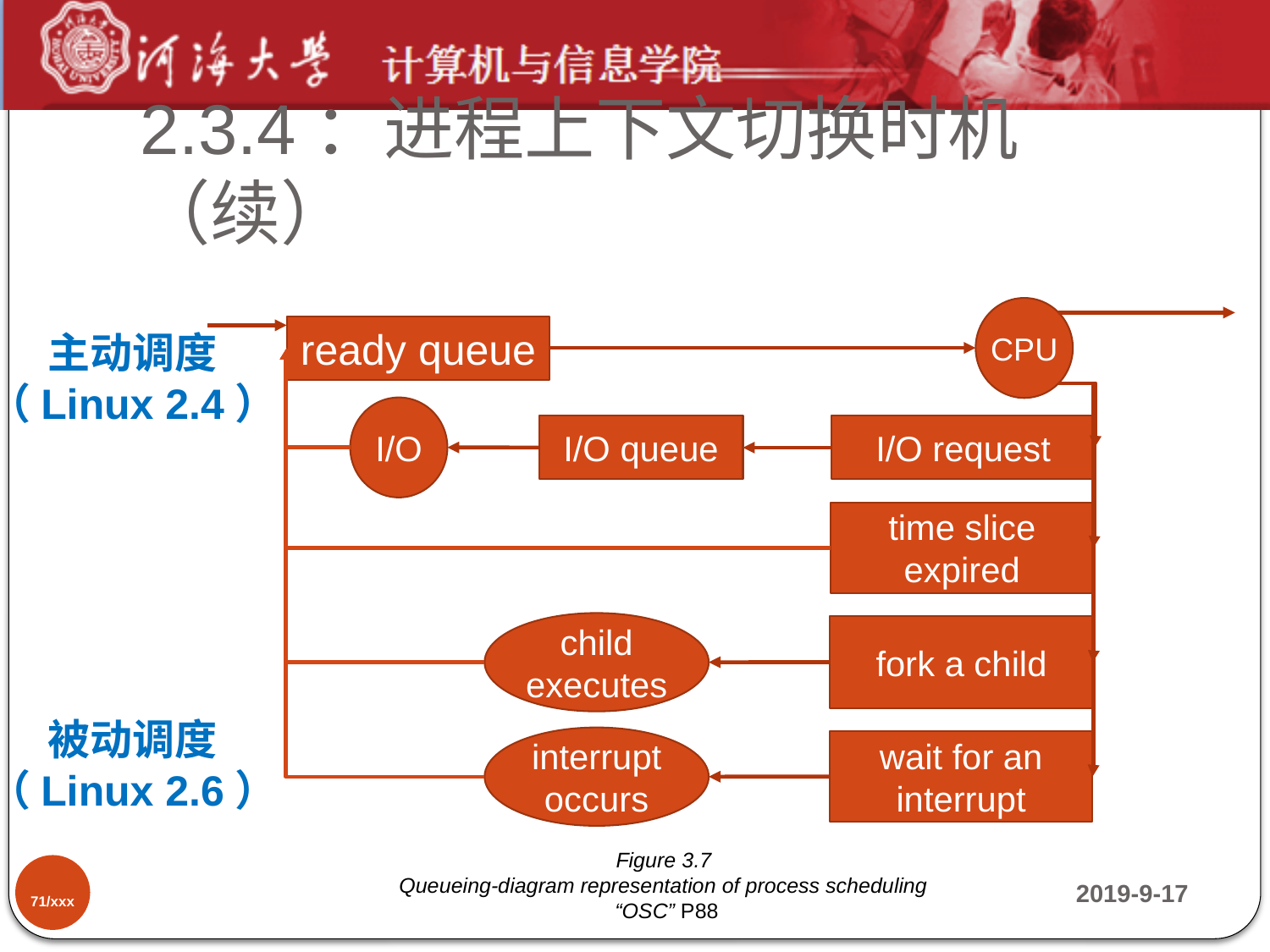

# 2.3.4：进程上下文切换时机（续）
CPU
ready queue
I/O
I/O queue
I/O request
time slice expired
child executes
fork a child
interrupt occurs
wait for an interrupt
主动调度
（Linux 2.4）
被动调度
（Linux 2.6）
Figure 3.7
Queueing-diagram representation of process scheduling
“OSC” P88
71/xxx
2019-9-17